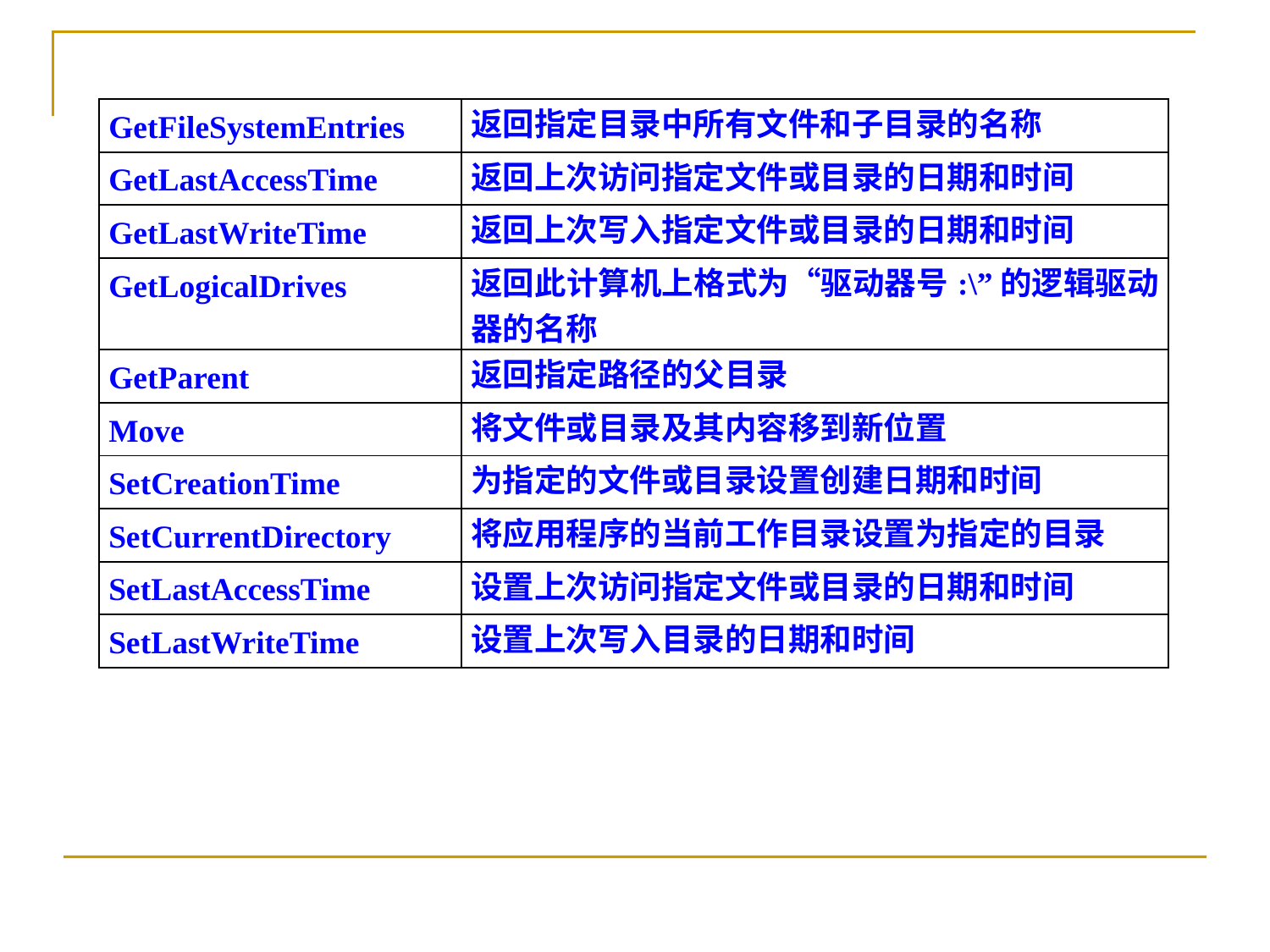

| GetFileSystemEntries | 返回指定目录中所有文件和子目录的名称 |
| --- | --- |
| GetLastAccessTime | 返回上次访问指定文件或目录的日期和时间 |
| GetLastWriteTime | 返回上次写入指定文件或目录的日期和时间 |
| GetLogicalDrives | 返回此计算机上格式为“驱动器号:\”的逻辑驱动器的名称 |
| GetParent | 返回指定路径的父目录 |
| Move | 将文件或目录及其内容移到新位置 |
| SetCreationTime | 为指定的文件或目录设置创建日期和时间 |
| SetCurrentDirectory | 将应用程序的当前工作目录设置为指定的目录 |
| SetLastAccessTime | 设置上次访问指定文件或目录的日期和时间 |
| SetLastWriteTime | 设置上次写入目录的日期和时间 |